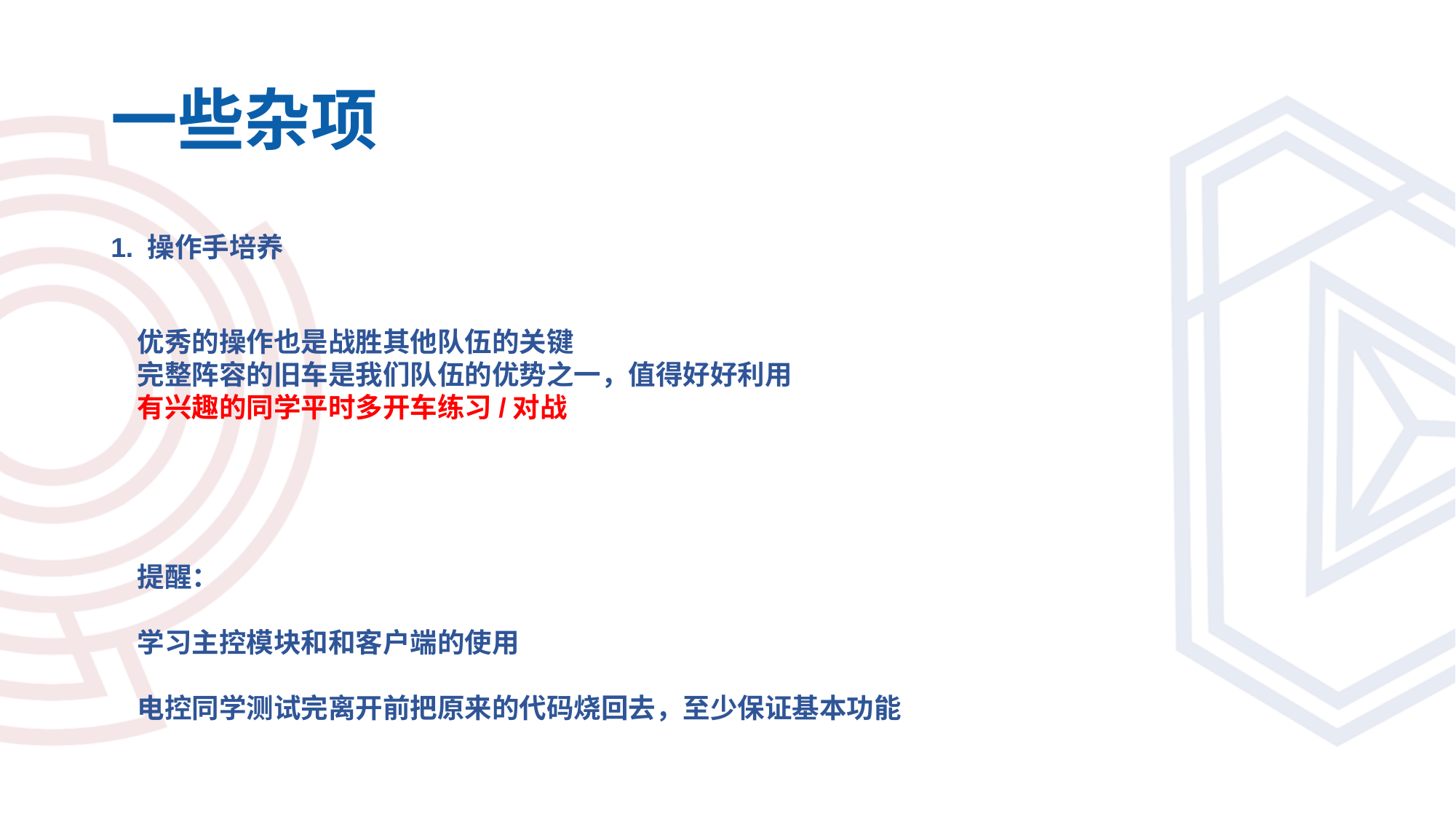

# 一些杂项
1. 操作手培养
优秀的操作也是战胜其他队伍的关键
完整阵容的旧车是我们队伍的优势之一，值得好好利用
有兴趣的同学平时多开车练习/对战
提醒：

学习主控模块和和客户端的使用

电控同学测试完离开前把原来的代码烧回去，至少保证基本功能